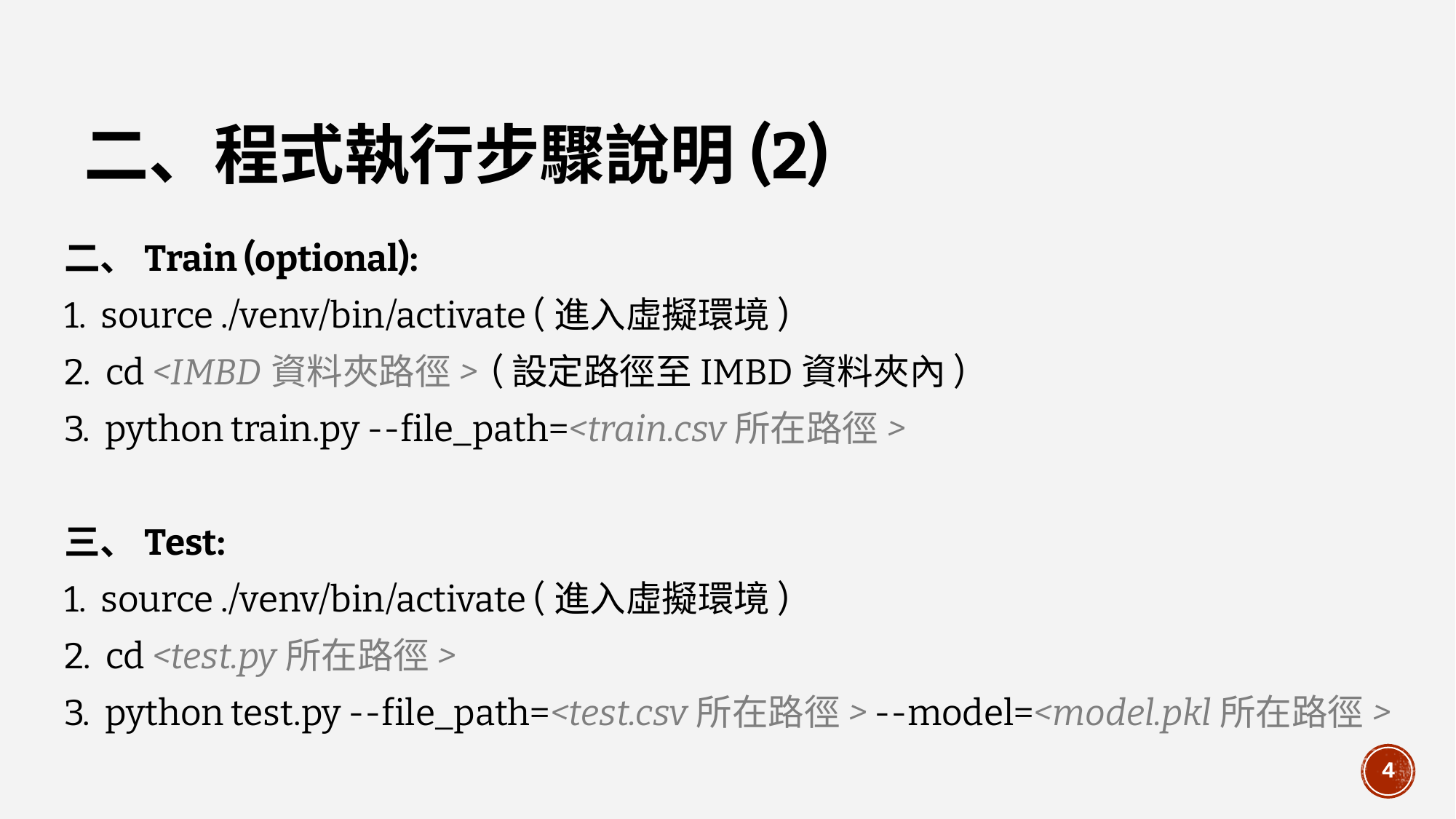

# 二、程式執行步驟說明(2)
二、Train (optional):
1.  source ./venv/bin/activate (進入虛擬環境)
2.  cd <IMBD資料夾路徑>  (設定路徑至IMBD資料夾內)
3.  python train.py --file_path=<train.csv所在路徑>

三、Test:
1.  source ./venv/bin/activate (進入虛擬環境)
2.  cd <test.py所在路徑>
3.  python test.py --file_path=<test.csv所在路徑> --model=<model.pkl所在路徑>
4